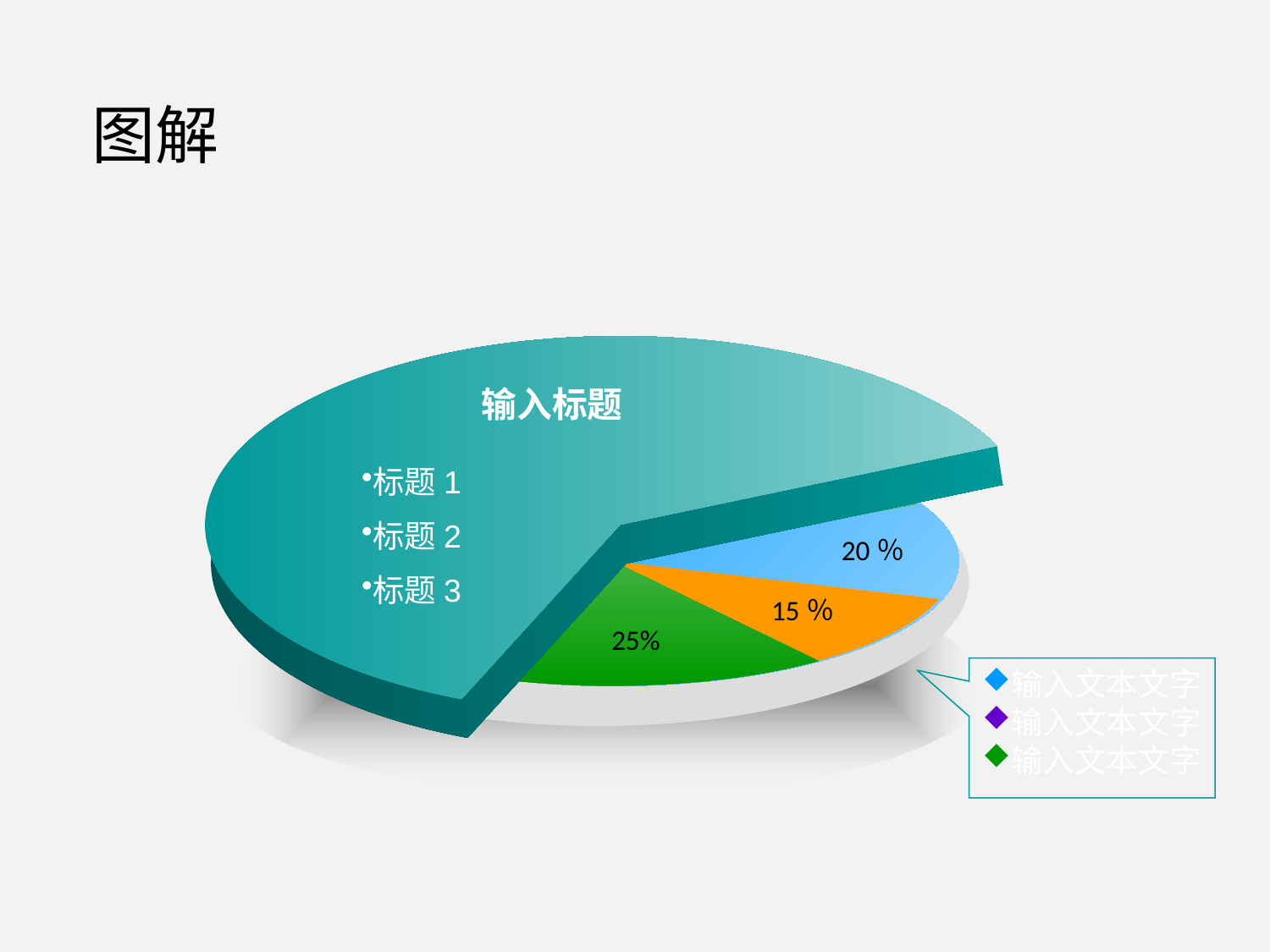

图解

输入标题

标题1
标题2
标题3
20％

15％
25%
输入文本文字
输入文本文字
输入文本文字